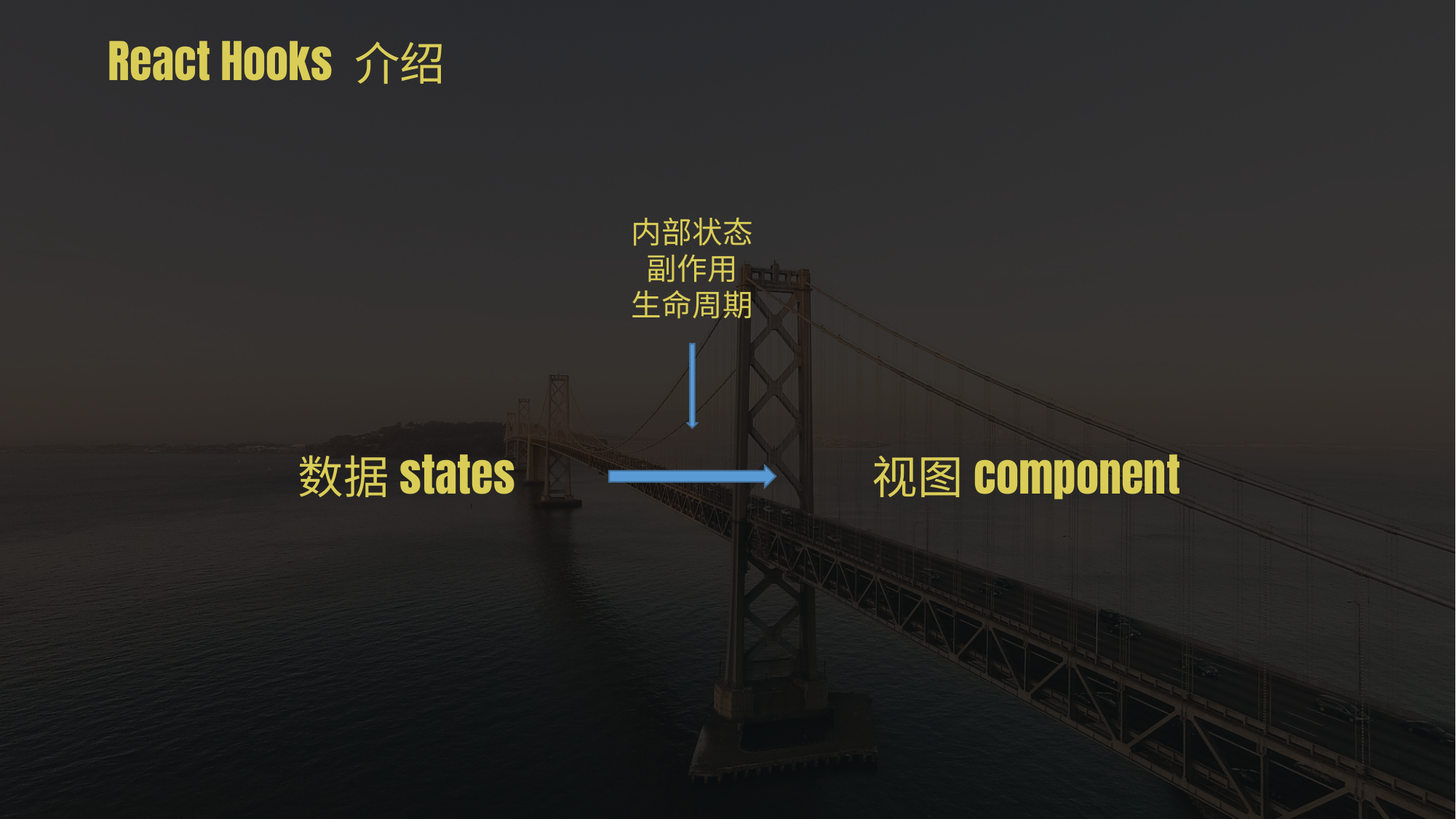

React Hooks 介绍
内部状态
副作用
生命周期

数据states
视图component